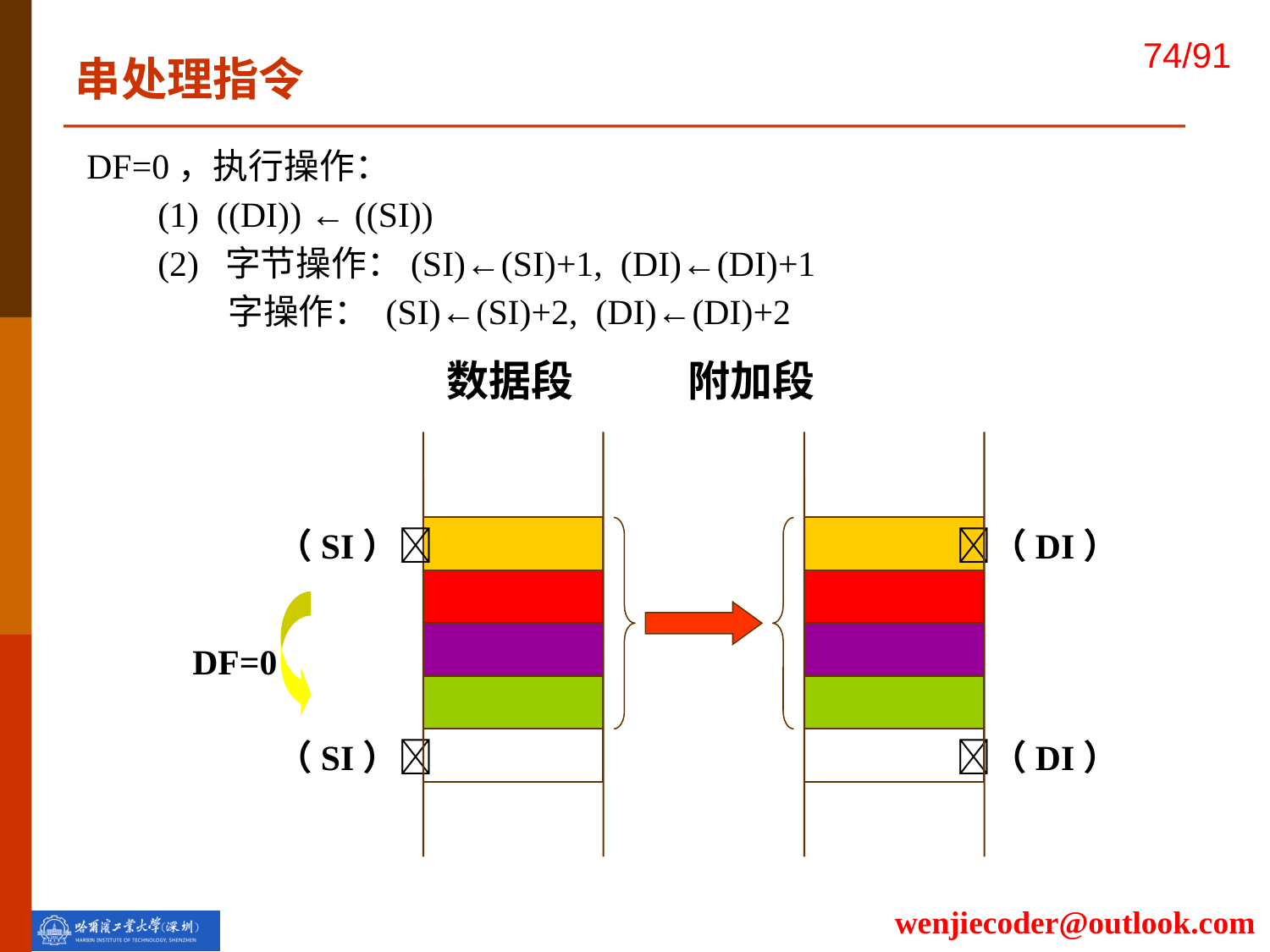

串处理指令
DF=0，执行操作：
        (1)  ((DI)) ← ((SI))
        (2)  字节操作：(SI)←(SI)+1,  (DI)←(DI)+1
                 字操作： (SI)←(SI)+2,  (DI)←(DI)+2
数据段            附加段

（SI）→                                                                 ←（DI）

DF=0

（SI）→                                                                 ←（DI）